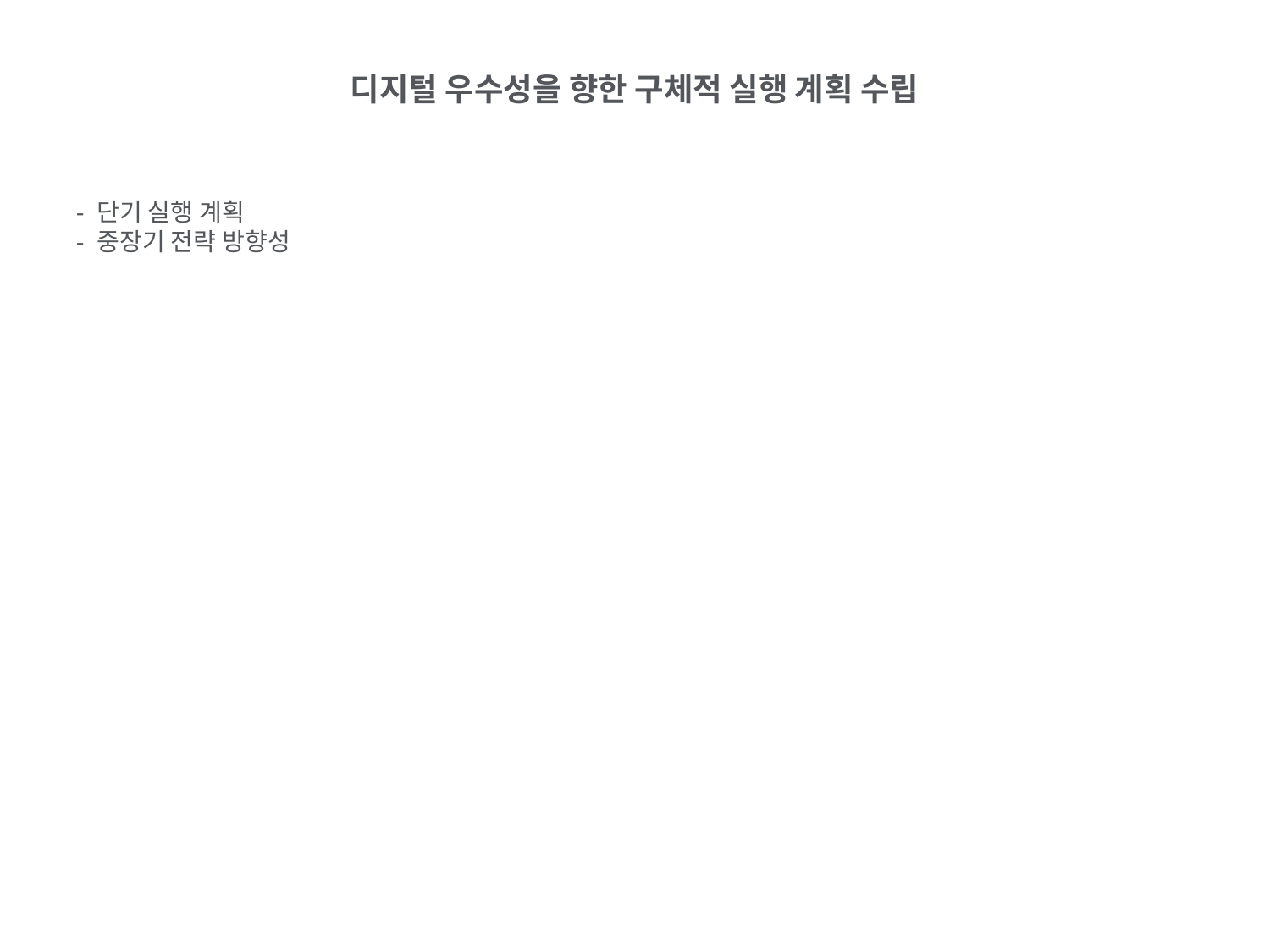

디지털 우수성을 향한 구체적 실행 계획 수립
- 단기 실행 계획
- 중장기 전략 방향성